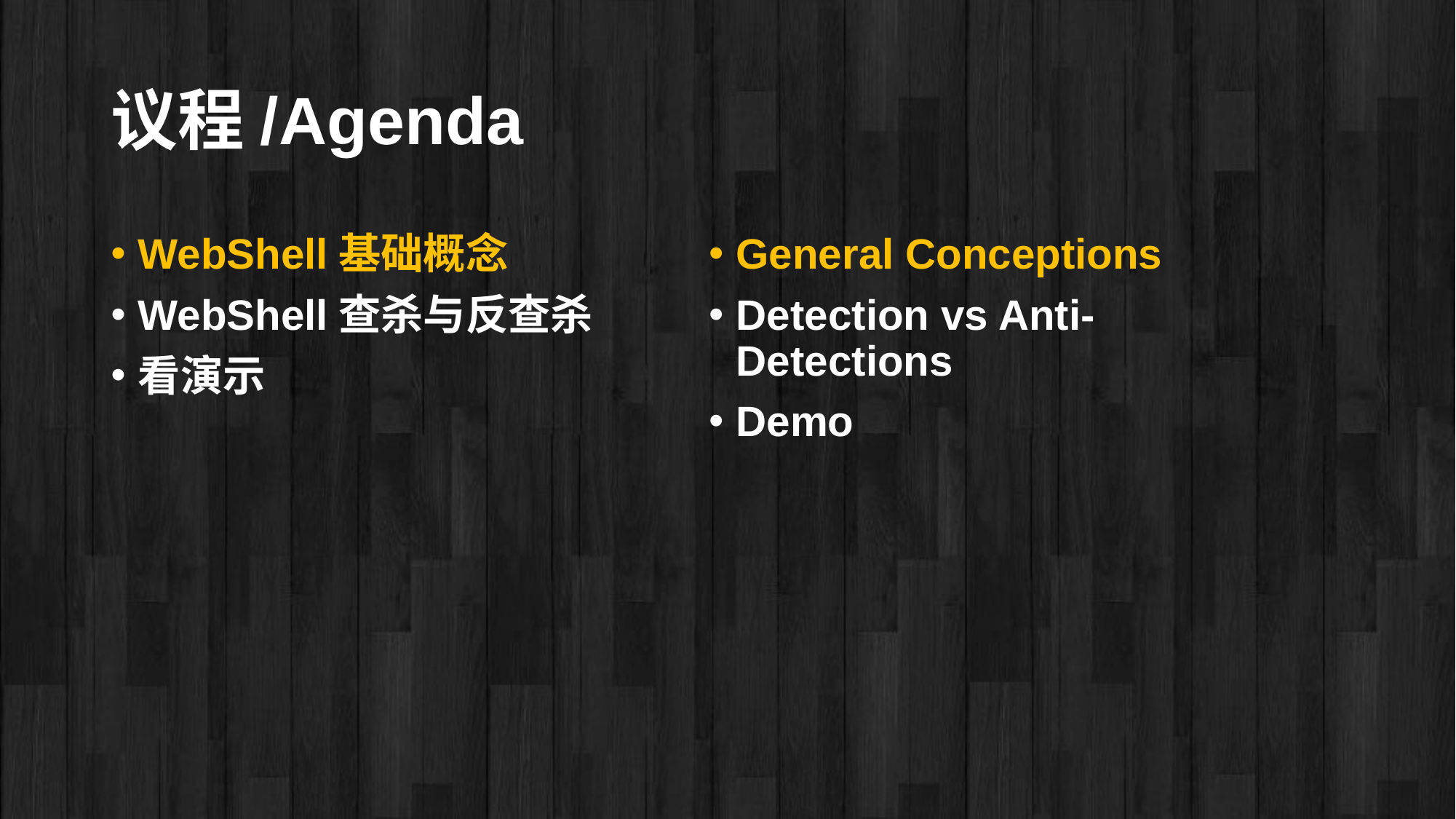

# 议程/Agenda
WebShell基础概念
WebShell查杀与反查杀
看演示
General Conceptions
Detection vs Anti-Detections
Demo